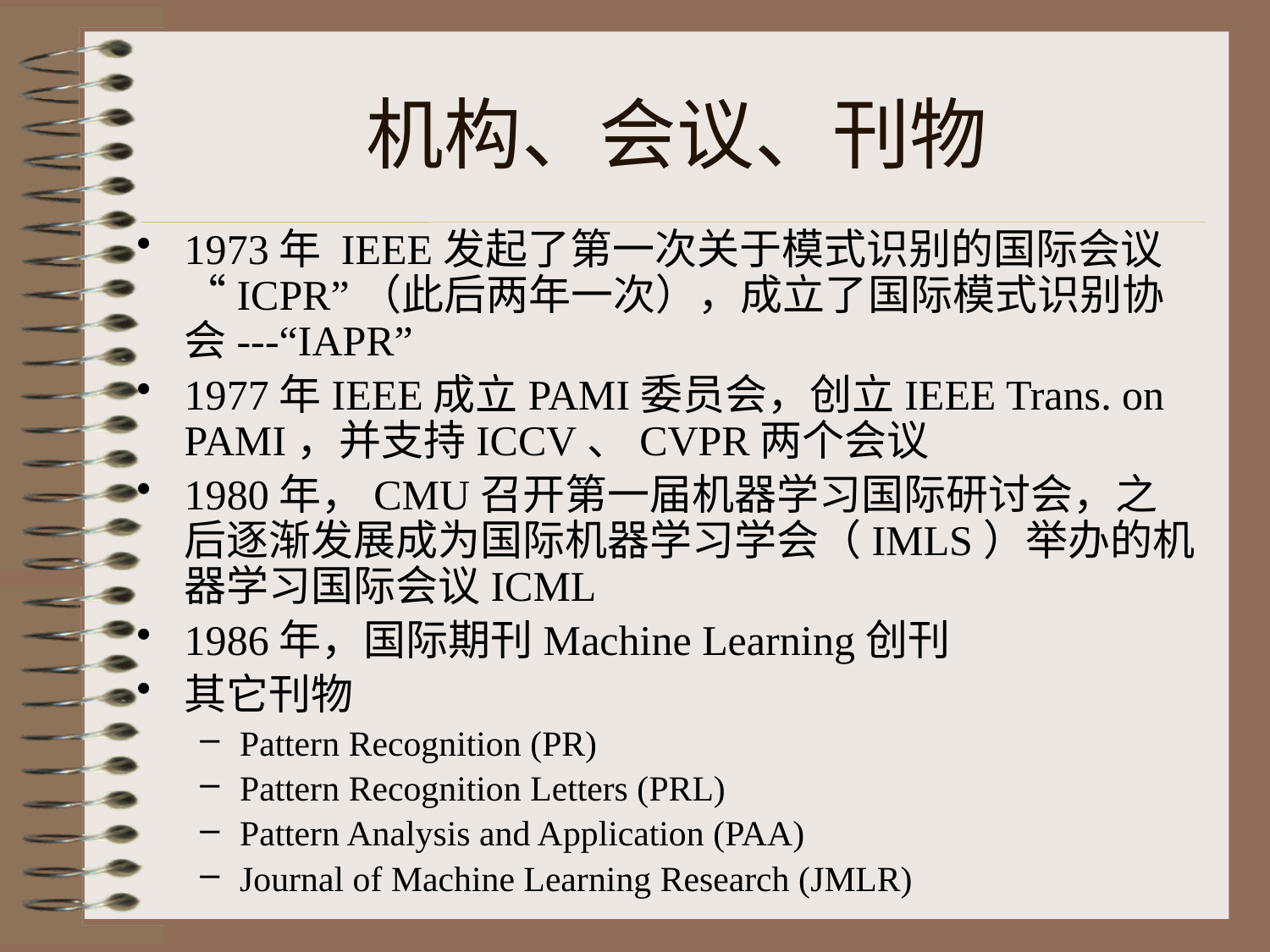

# 机构、会议、刊物
1973年 IEEE发起了第一次关于模式识别的国际会议“ICPR”（此后两年一次），成立了国际模式识别协会---“IAPR”
1977年IEEE成立PAMI委员会，创立IEEE Trans. on PAMI，并支持ICCV、CVPR两个会议
1980年，CMU召开第一届机器学习国际研讨会，之后逐渐发展成为国际机器学习学会（IMLS）举办的机器学习国际会议ICML
1986年，国际期刊Machine Learning创刊
其它刊物
Pattern Recognition (PR)
Pattern Recognition Letters (PRL)
Pattern Analysis and Application (PAA)
Journal of Machine Learning Research (JMLR)